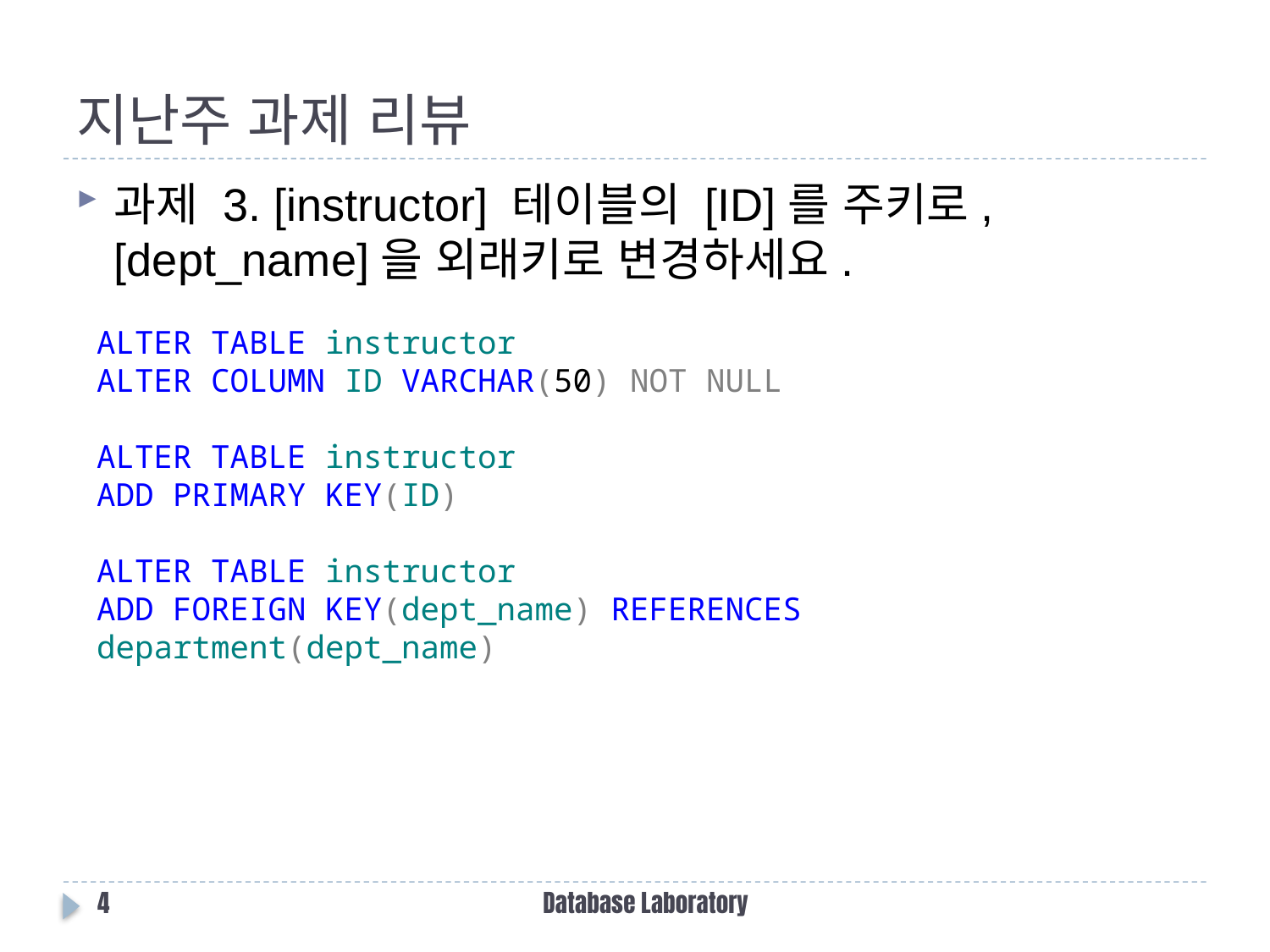

# 지난주 과제 리뷰
과제 3. [instructor] 테이블의 [ID]를 주키로, [dept_name]을 외래키로 변경하세요.

ALTER TABLE instructor
ALTER COLUMN ID VARCHAR(50) NOT NULL

ALTER TABLE instructor
ADD PRIMARY KEY(ID)

ALTER TABLE instructor
ADD FOREIGN KEY(dept_name) REFERENCES department(dept_name)
4
Database Laboratory